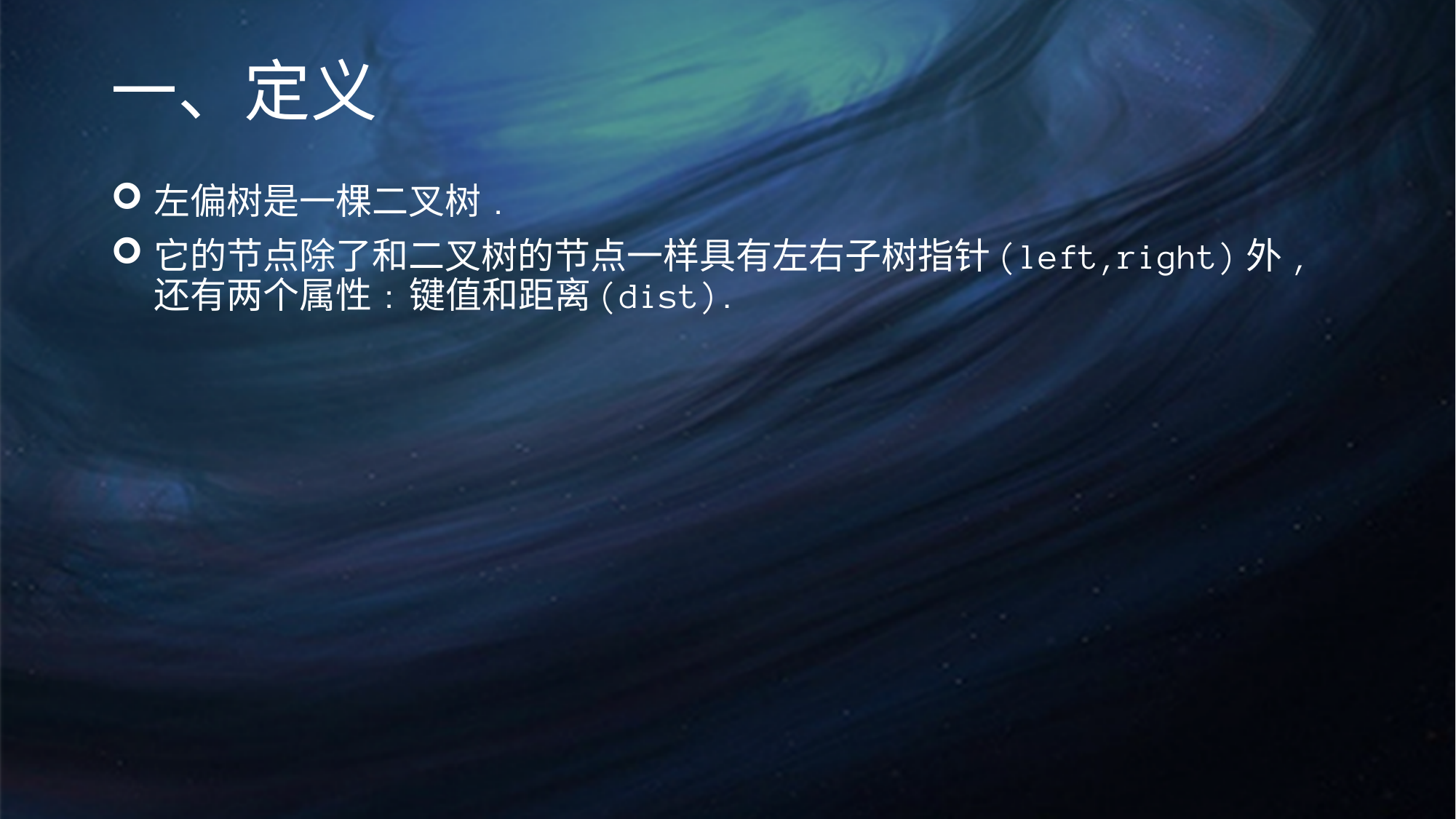

# 一、定义
左偏树是一棵二叉树.
它的节点除了和二叉树的节点一样具有左右子树指针(left,right)外,还有两个属性:键值和距离(dist).